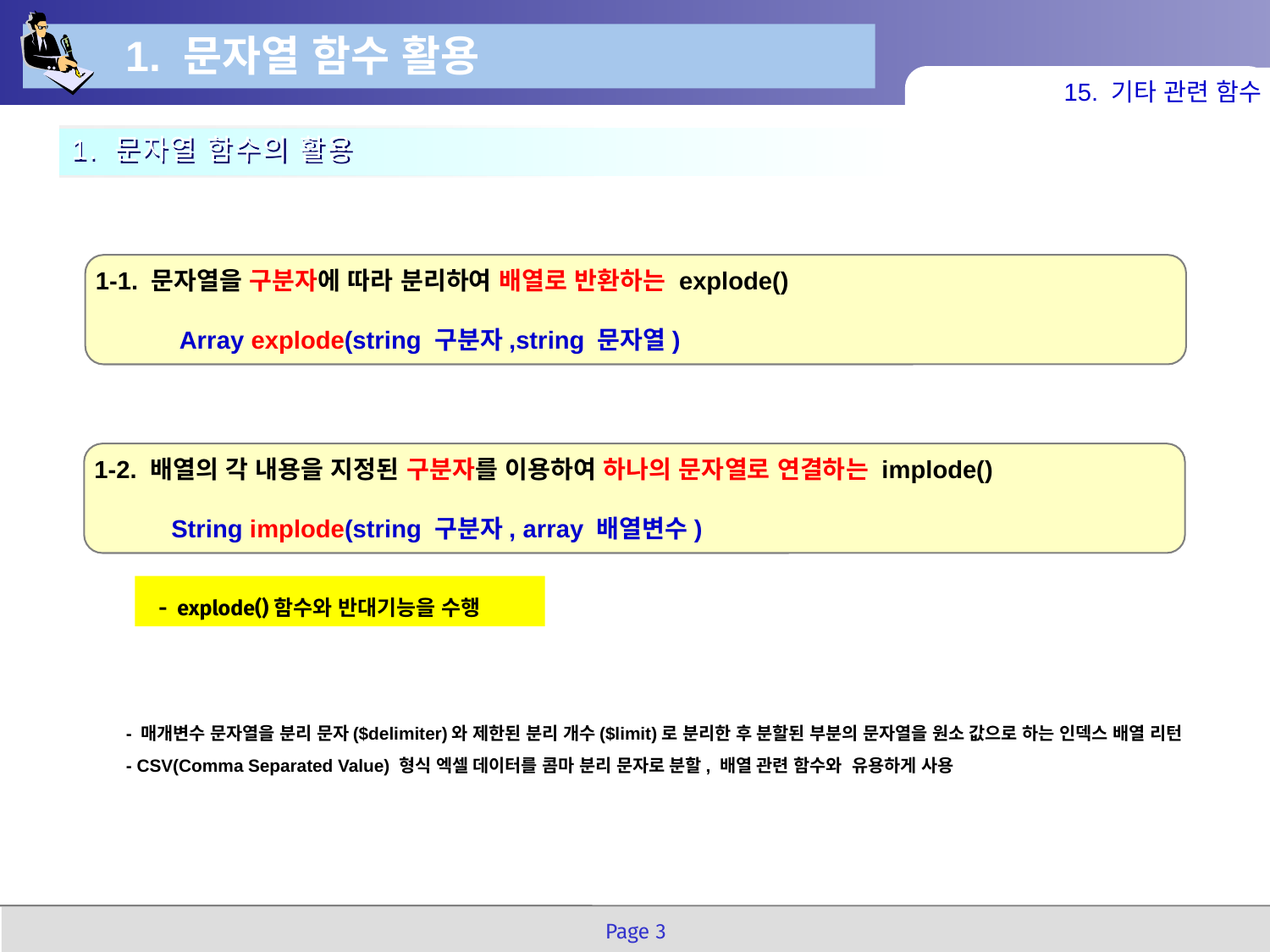

1. 문자열 함수 활용
15. 기타 관련 함수
1. 문자열 함수의 활용

1-1. 문자열을 구분자에 따라 분리하여 배열로 반환하는 explode()

            Array explode(string 구분자,string 문자열)
1-2. 배열의 각 내용을 지정된 구분자를 이용하여 하나의 문자열로 연결하는 implode()

           String implode(string 구분자, array 배열변수)
  -  explode()함수와 반대기능을 수행
- 매개변수 문자열을 분리 문자($delimiter)와 제한된 분리 개수($limit)로 분리한 후 분할된 부분의 문자열을 원소 값으로 하는 인덱스 배열 리턴
- CSV(Comma Separated Value) 형식 엑셀 데이터를 콤마 분리 문자로 분할, 배열 관련 함수와  유용하게 사용
Page 3